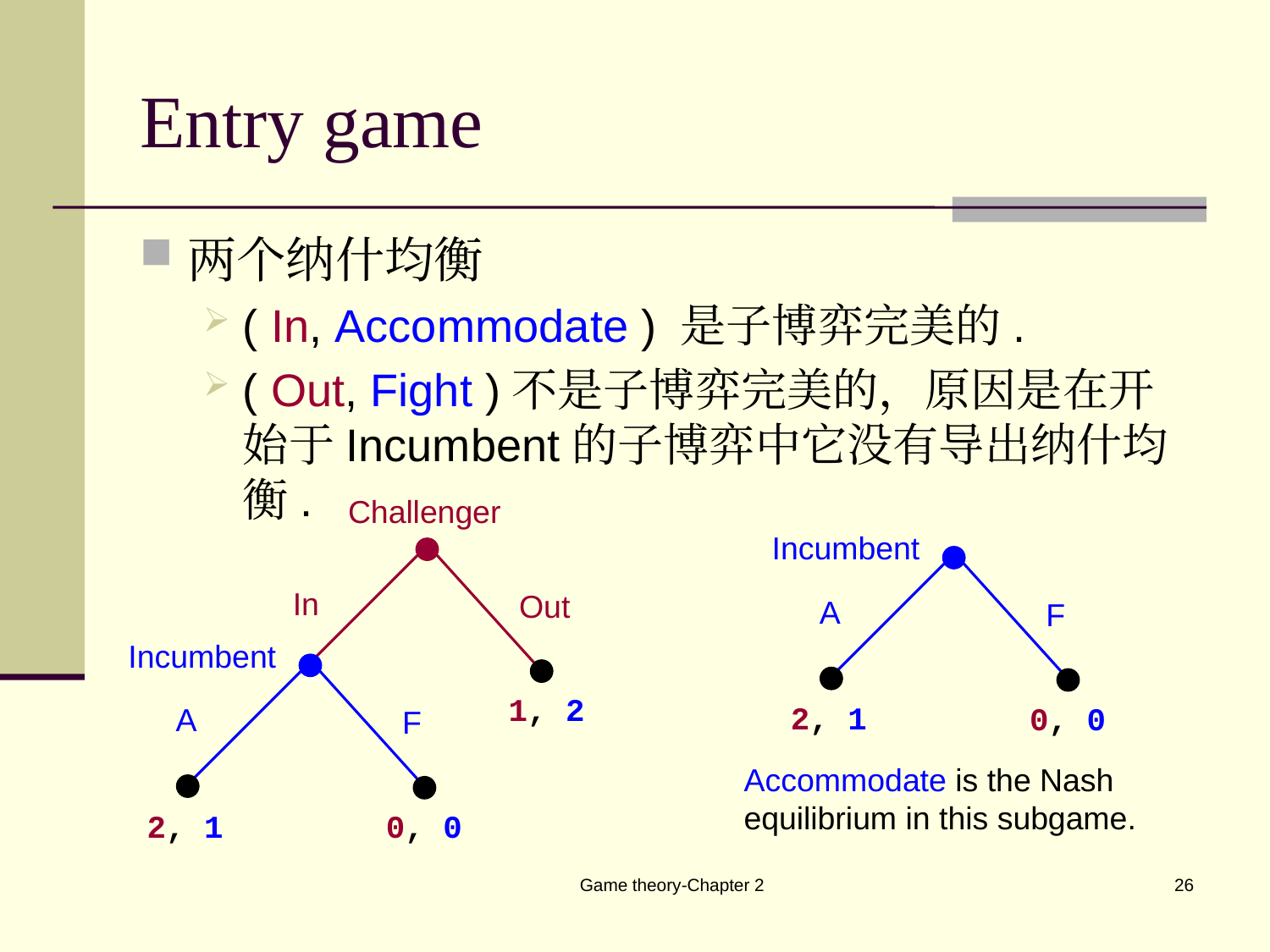

# Entry game
两个纳什均衡
( In, Accommodate ) 是子博弈完美的.
( Out, Fight )不是子博弈完美的，原因是在开始于Incumbent的子博弈中它没有导出纳什均衡.
Challenger

In
Out
Incumbent

1, 2
A
F

2, 1
0, 0
Incumbent

A
F

2, 1
0, 0

Accommodate is the Nash equilibrium in this subgame.
Game theory-Chapter 2
26